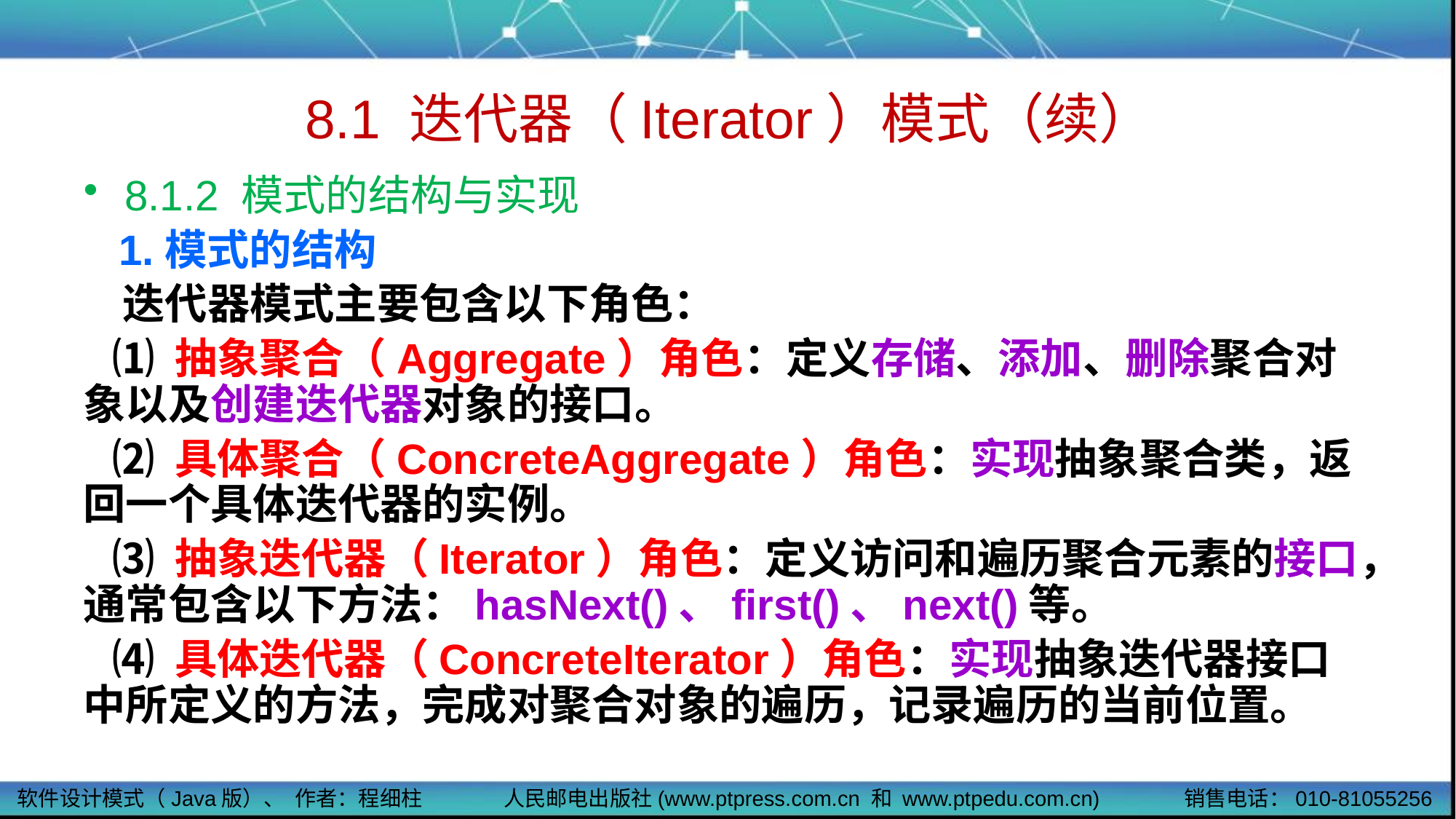

# 8.1 迭代器（Iterator）模式（续）
8.1.2 模式的结构与实现
   1.模式的结构
   迭代器模式主要包含以下角色：
   ⑴ 抽象聚合（Aggregate）角色：定义存储、添加、删除聚合对象以及创建迭代器对象的接口。
   ⑵ 具体聚合（ConcreteAggregate）角色：实现抽象聚合类，返回一个具体迭代器的实例。
   ⑶ 抽象迭代器（Iterator）角色：定义访问和遍历聚合元素的接口，通常包含以下方法：hasNext()、first()、next()等。
   ⑷ 具体迭代器（ConcreteIterator）角色：实现抽象迭代器接口中所定义的方法，完成对聚合对象的遍历，记录遍历的当前位置。
软件设计模式（Java版）、  作者：程细柱
人民邮电出版社(www.ptpress.com.cn 和 www.ptpedu.com.cn)
销售电话：010-81055256